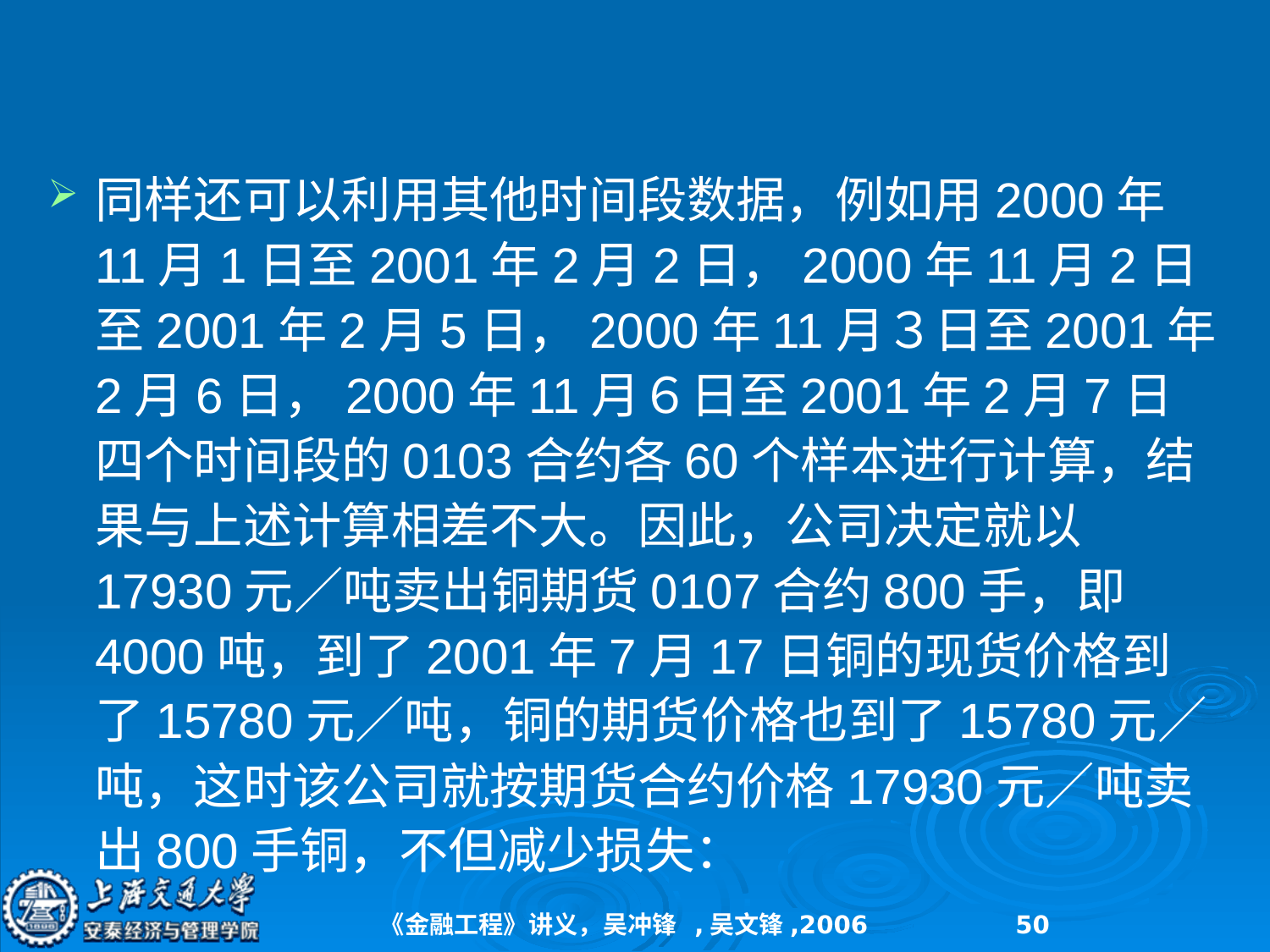

同样还可以利用其他时间段数据，例如用2000年11月1日至2001年2月2日，2000年11月2日至2001年2月5日，2000年11月３日至2001年2月6日，2000年11月６日至2001年2月7日四个时间段的0103合约各60个样本进行计算，结果与上述计算相差不大。因此，公司决定就以17930元／吨卖出铜期货0107合约800手，即4000吨，到了2001年7月17日铜的现货价格到了15780元／吨，铜的期货价格也到了15780元／吨，这时该公司就按期货合约价格17930元／吨卖出800手铜，不但减少损失：